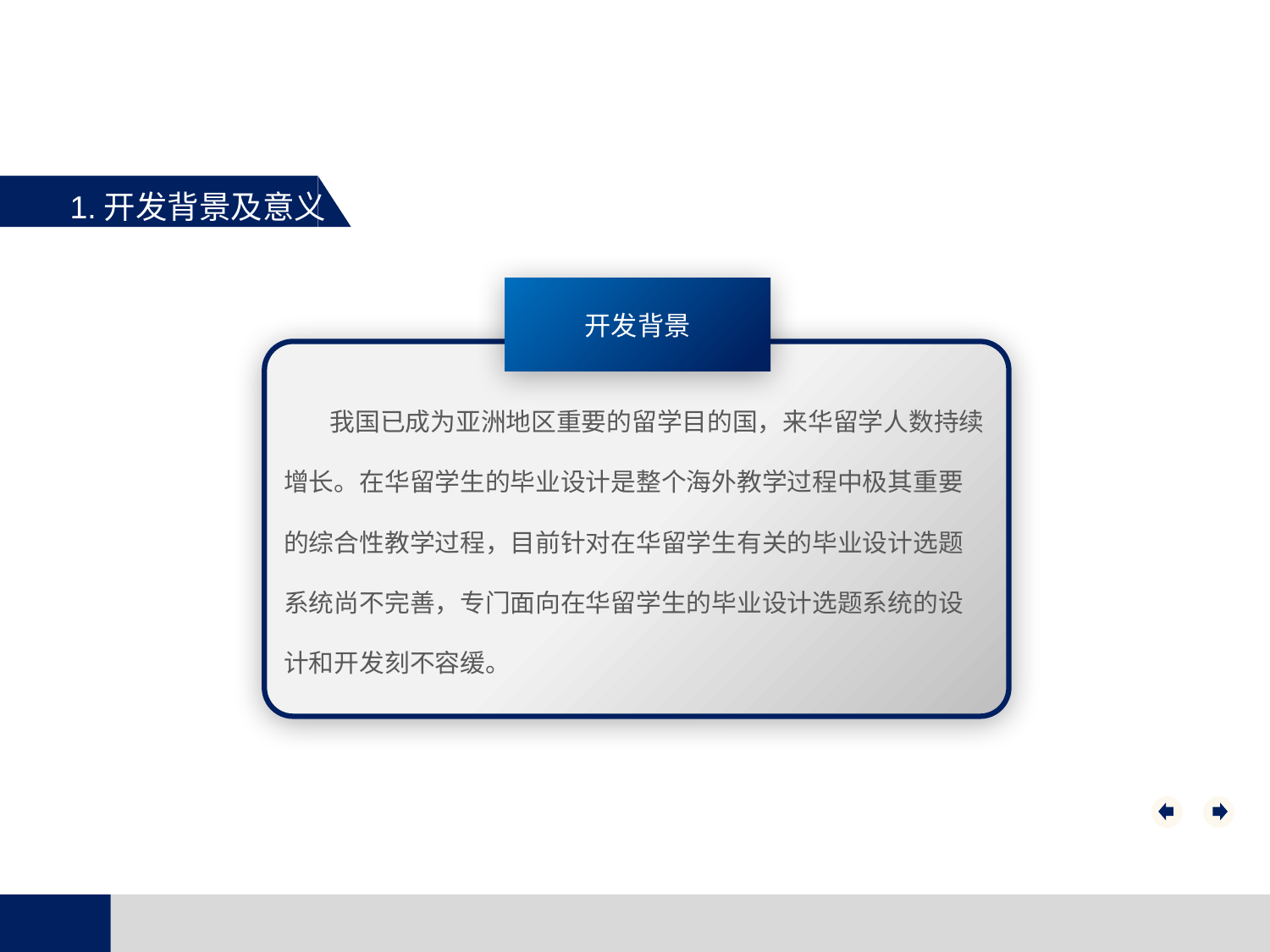

1.开发背景及意义
开发背景

       我国已成为亚洲地区重要的留学目的国，来华留学人数持续增长。在华留学生的毕业设计是整个海外教学过程中极其重要的综合性教学过程，目前针对在华留学生有关的毕业设计选题系统尚不完善，专门面向在华留学生的毕业设计选题系统的设计和开发刻不容缓。